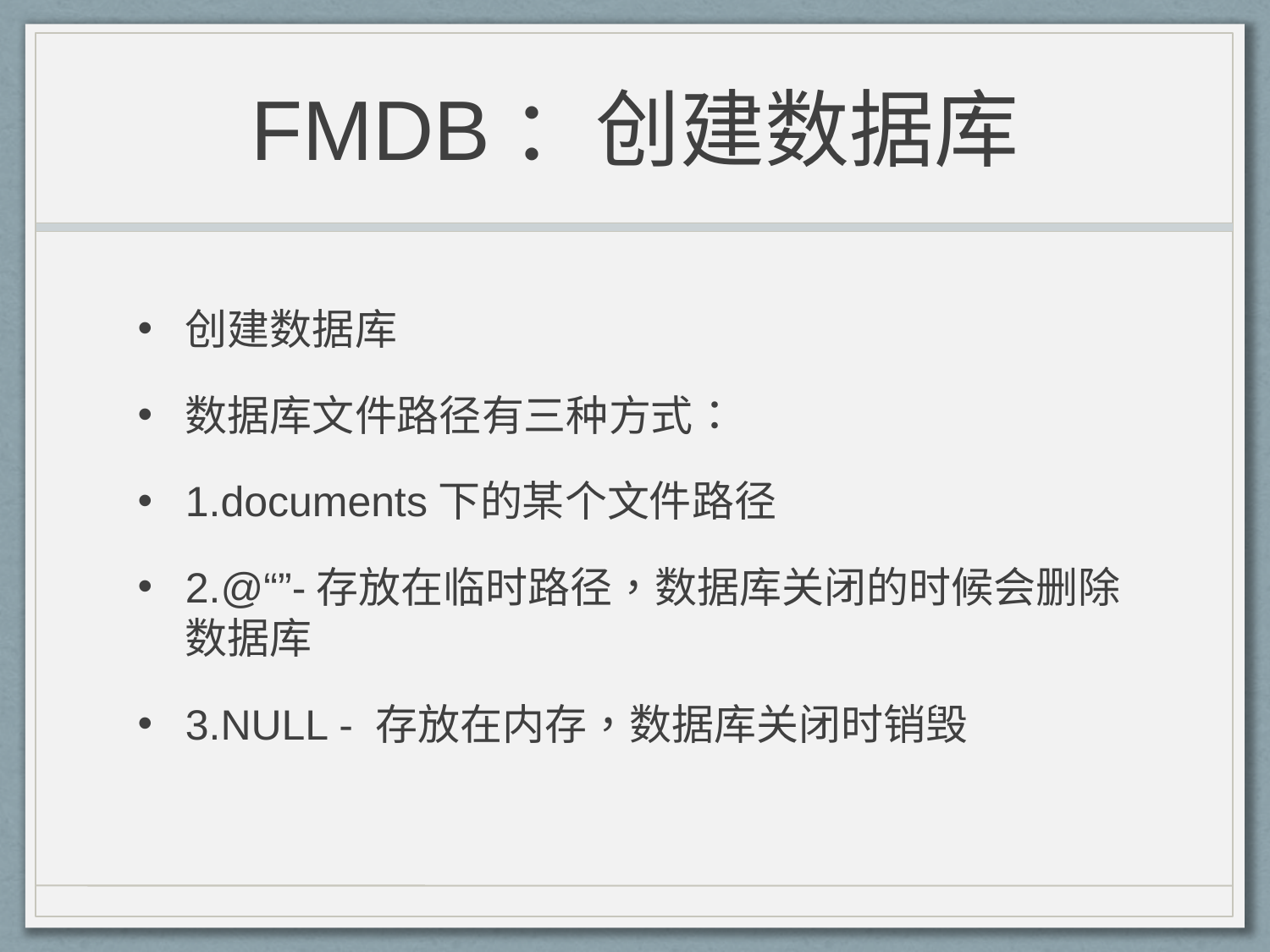

# FMDB：创建数据库
创建数据库
数据库文件路径有三种方式：
1.documents下的某个文件路径
2.@“”-存放在临时路径，数据库关闭的时候会删除数据库
3.NULL - 存放在内存，数据库关闭时销毁